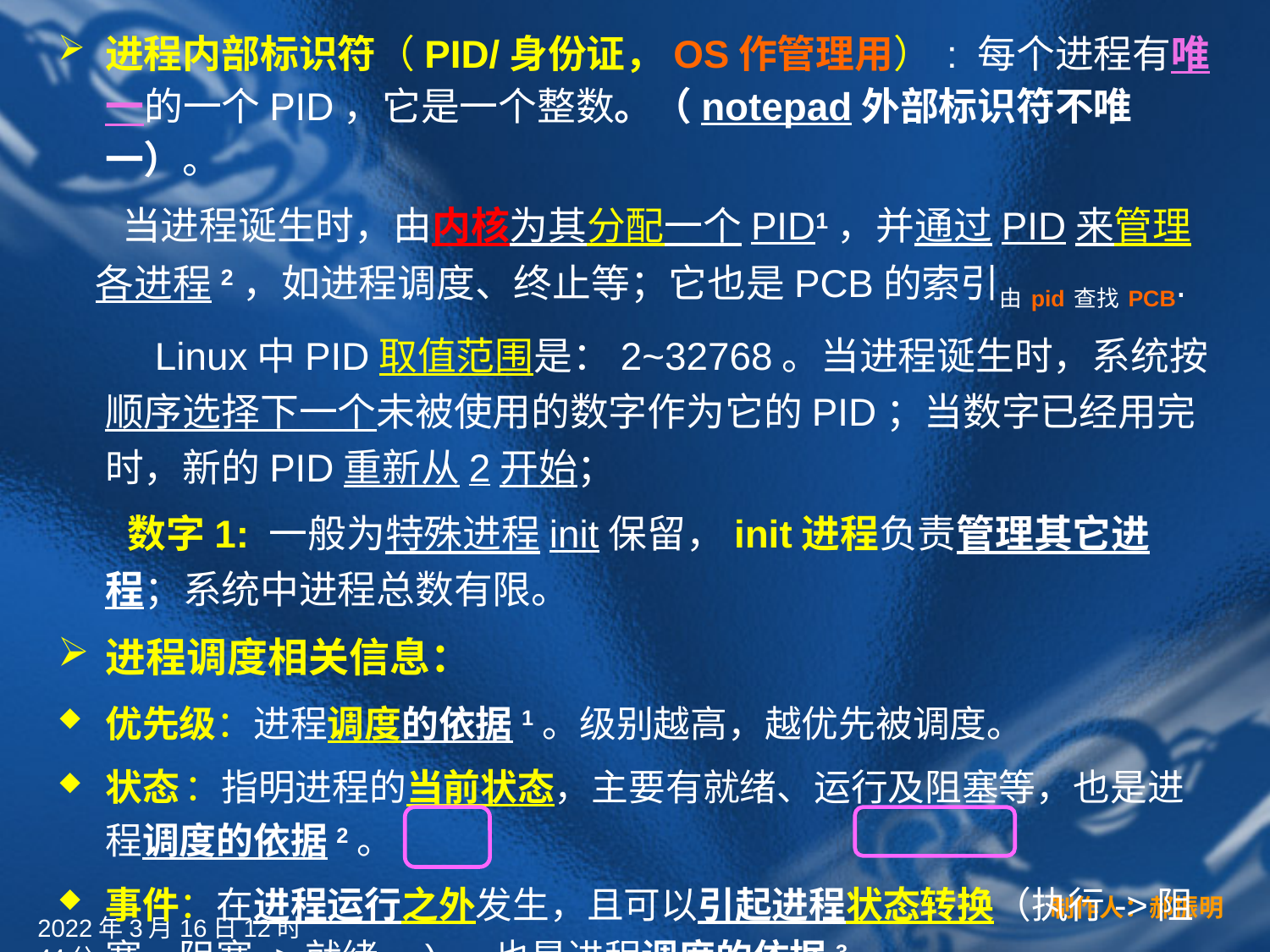

进程内部标识符（PID/身份证，OS作管理用） : 每个进程有唯一的一个PID，它是一个整数。（notepad外部标识符不唯一）。
  当进程诞生时，由内核为其分配一个PID1，并通过PID来管理各进程2，如进程调度、终止等；它也是PCB的索引由pid查找PCB.
         Linux中PID取值范围是：2~32768。当进程诞生时，系统按顺序选择下一个未被使用的数字作为它的PID；当数字已经用完时，新的PID重新从2开始；
       数字1: 一般为特殊进程init保留，init进程负责管理其它进程；系统中进程总数有限。
进程调度相关信息：
优先级：进程调度的依据1。级别越高，越优先被调度。
状态 ：指明进程的当前状态，主要有就绪、运行及阻塞等，也是进程调度的依据2。
事件：在进程运行之外发生，且可以引起进程状态转换（执行->阻塞，阻塞->就绪…) ，也是进程调度的依据3。

制作人：郝振明
2022年3月16日12时44分